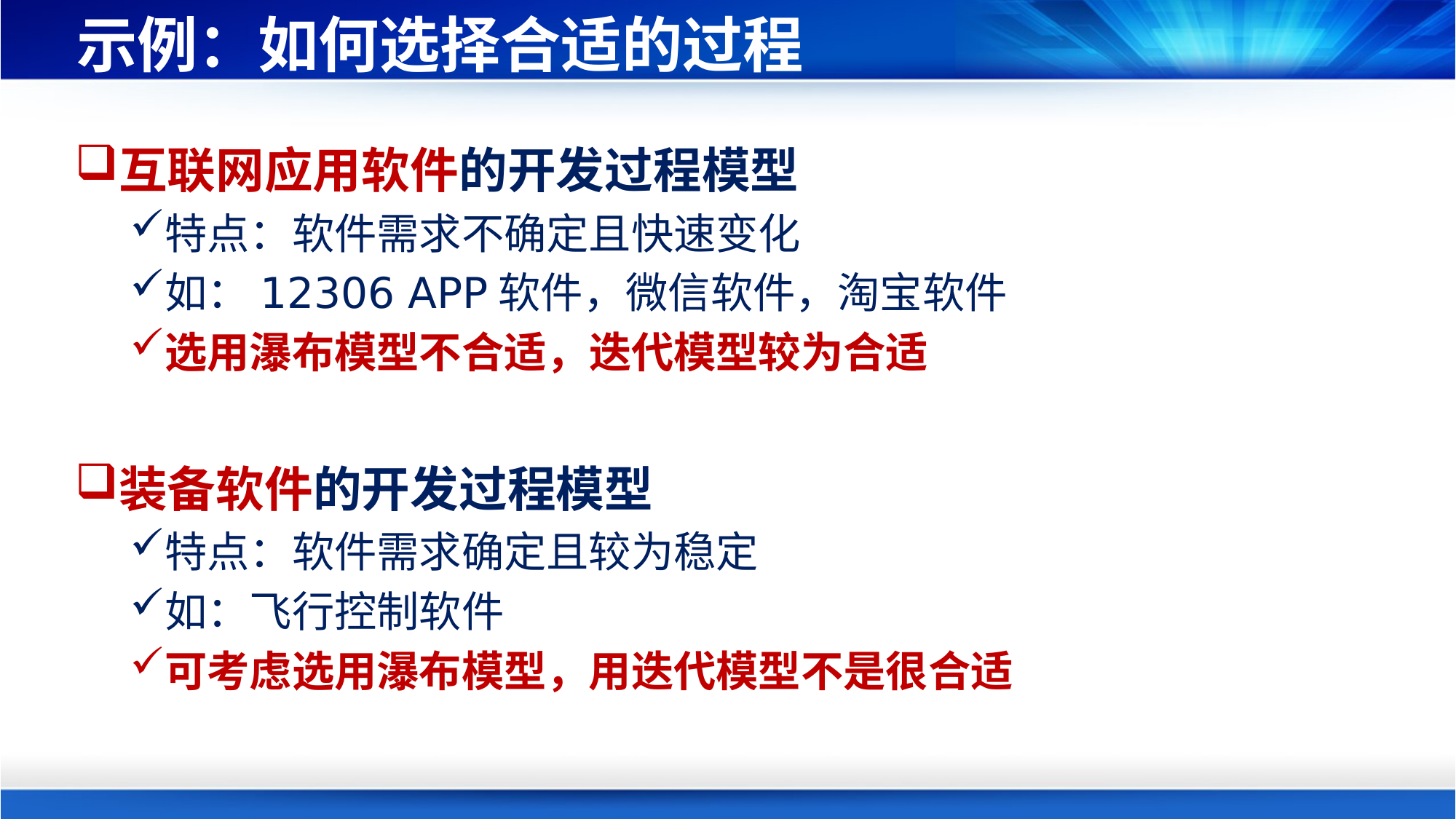

# 示例：如何选择合适的过程
互联网应用软件的开发过程模型
特点：软件需求不确定且快速变化
如：12306 APP软件，微信软件，淘宝软件
选用瀑布模型不合适，迭代模型较为合适

装备软件的开发过程模型
特点：软件需求确定且较为稳定
如：飞行控制软件
可考虑选用瀑布模型，用迭代模型不是很合适